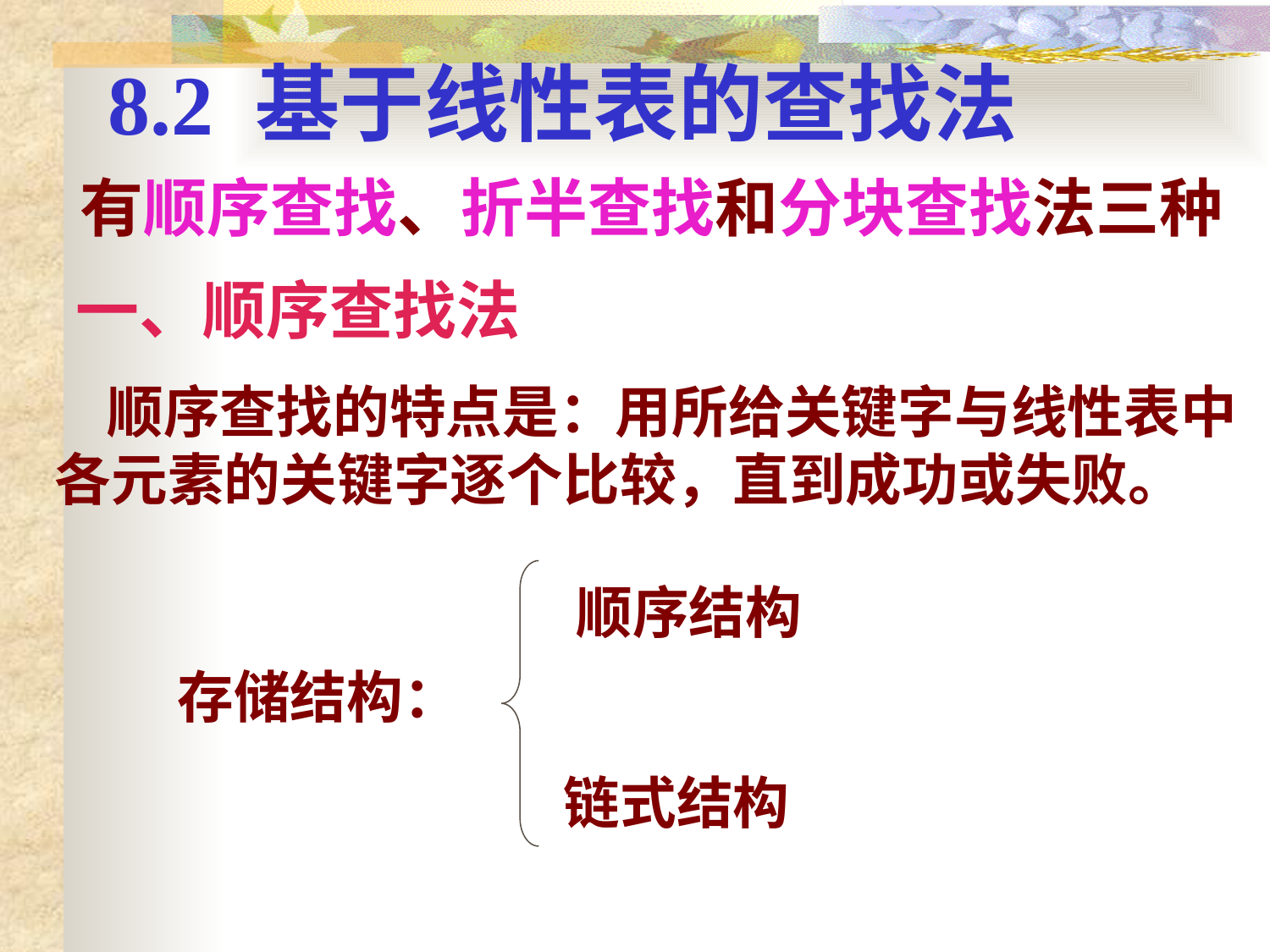

# 8.2 基于线性表的查找法
有顺序查找、折半查找和分块查找法三种
一、顺序查找法
   顺序查找的特点是：用所给关键字与线性表中各元素的关键字逐个比较，直到成功或失败。

顺序结构
存储结构：
链式结构